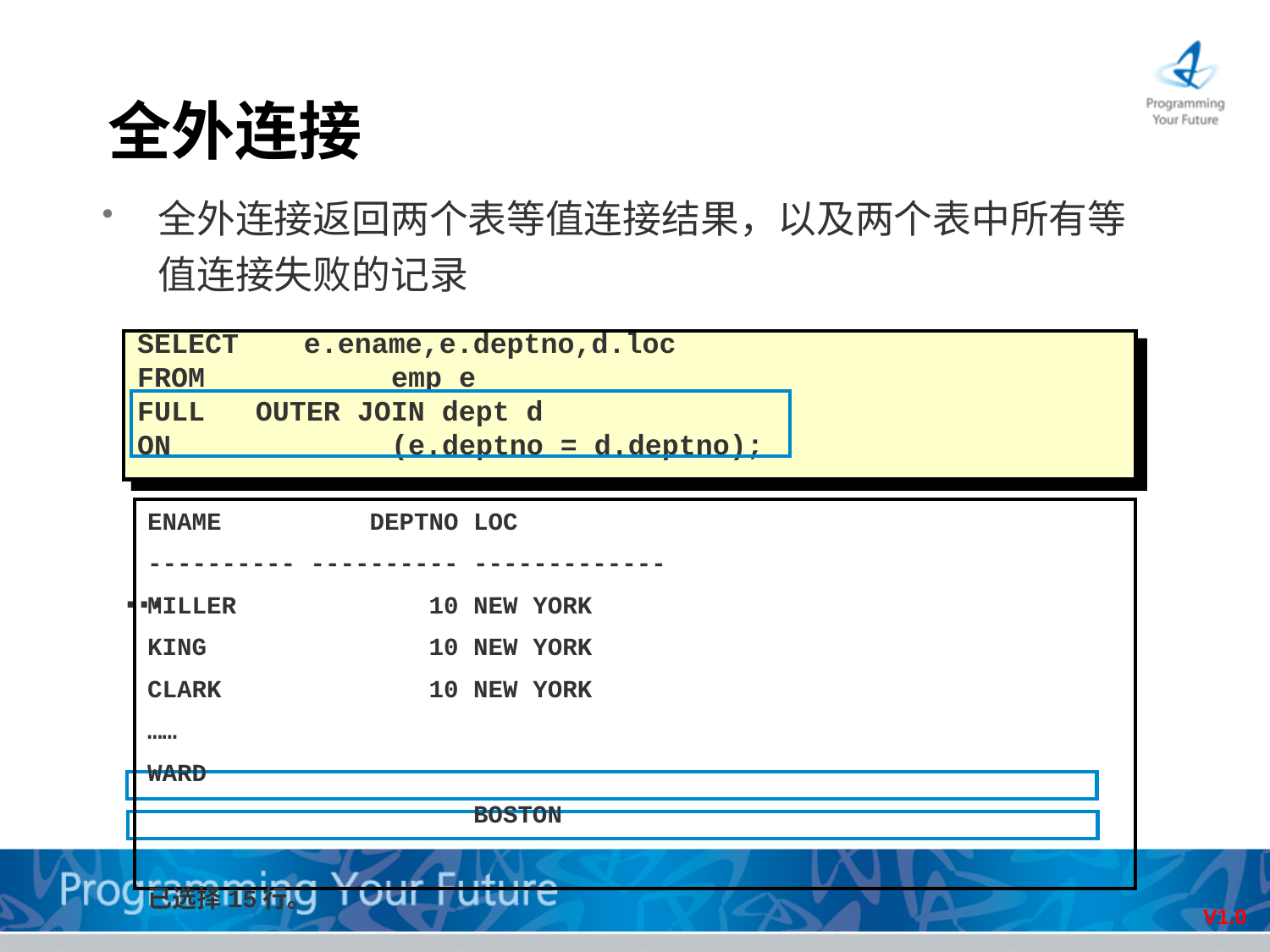

# 全外连接
全外连接返回两个表等值连接结果，以及两个表中所有等值连接失败的记录
SELECT 	e.ename,e.deptno,d.loc
FROM   		emp e
FULL   OUTER JOIN dept d
ON     		(e.deptno = d.deptno);

ENAME          DEPTNO LOC
---------- ---------- -------------
MILLER             10 NEW YORK
KING               10 NEW YORK
CLARK              10 NEW YORK
……
WARD
                      BOSTON

已选择15行。
…